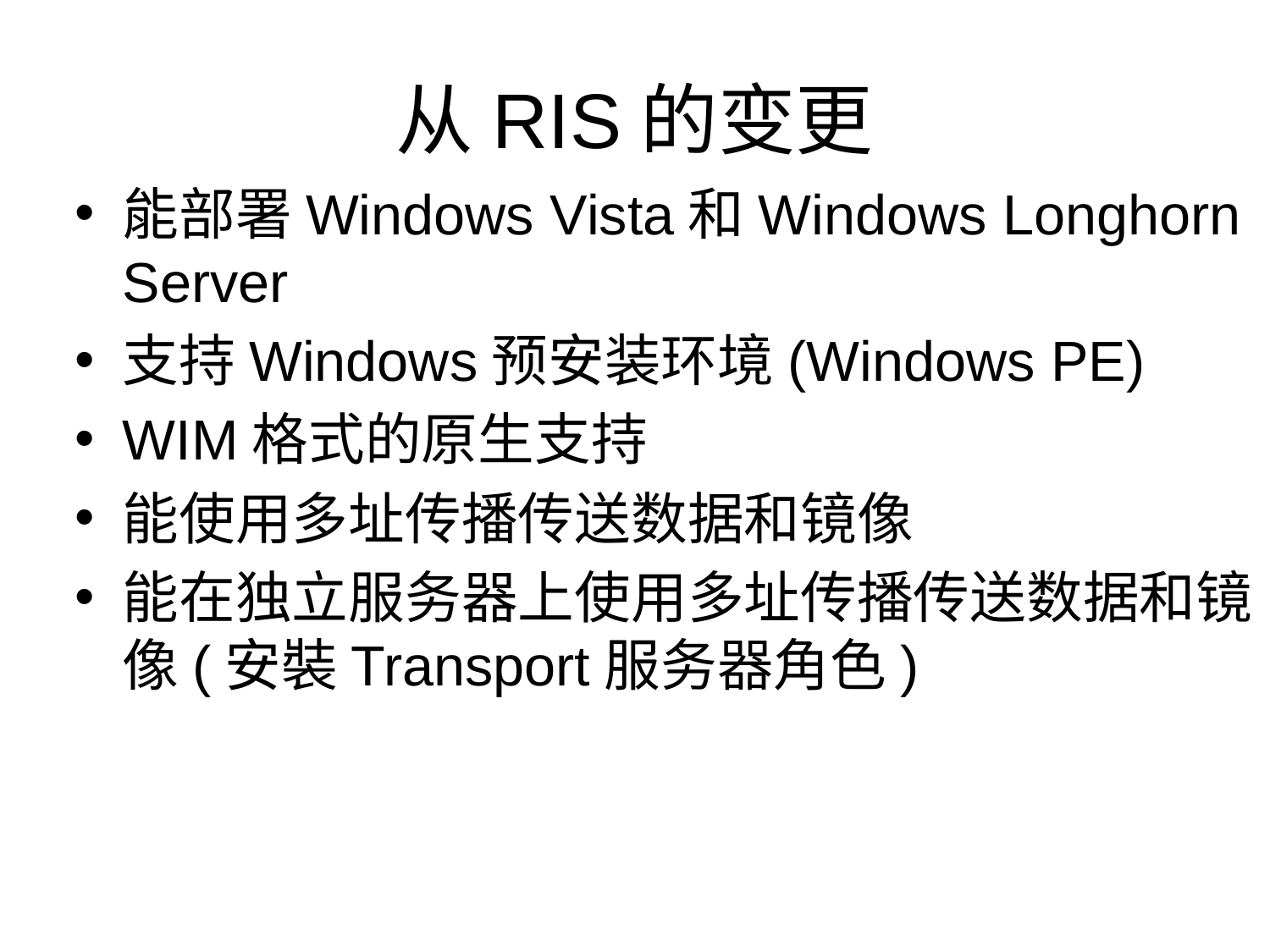

# 从RIS的变更
能部署Windows Vista和Windows Longhorn Server
支持Windows预安装环境(Windows PE)
WIM格式的原生支持
能使用多址传播传送数据和镜像
能在独立服务器上使用多址传播传送数据和镜像(安裝Transport服务器角色)